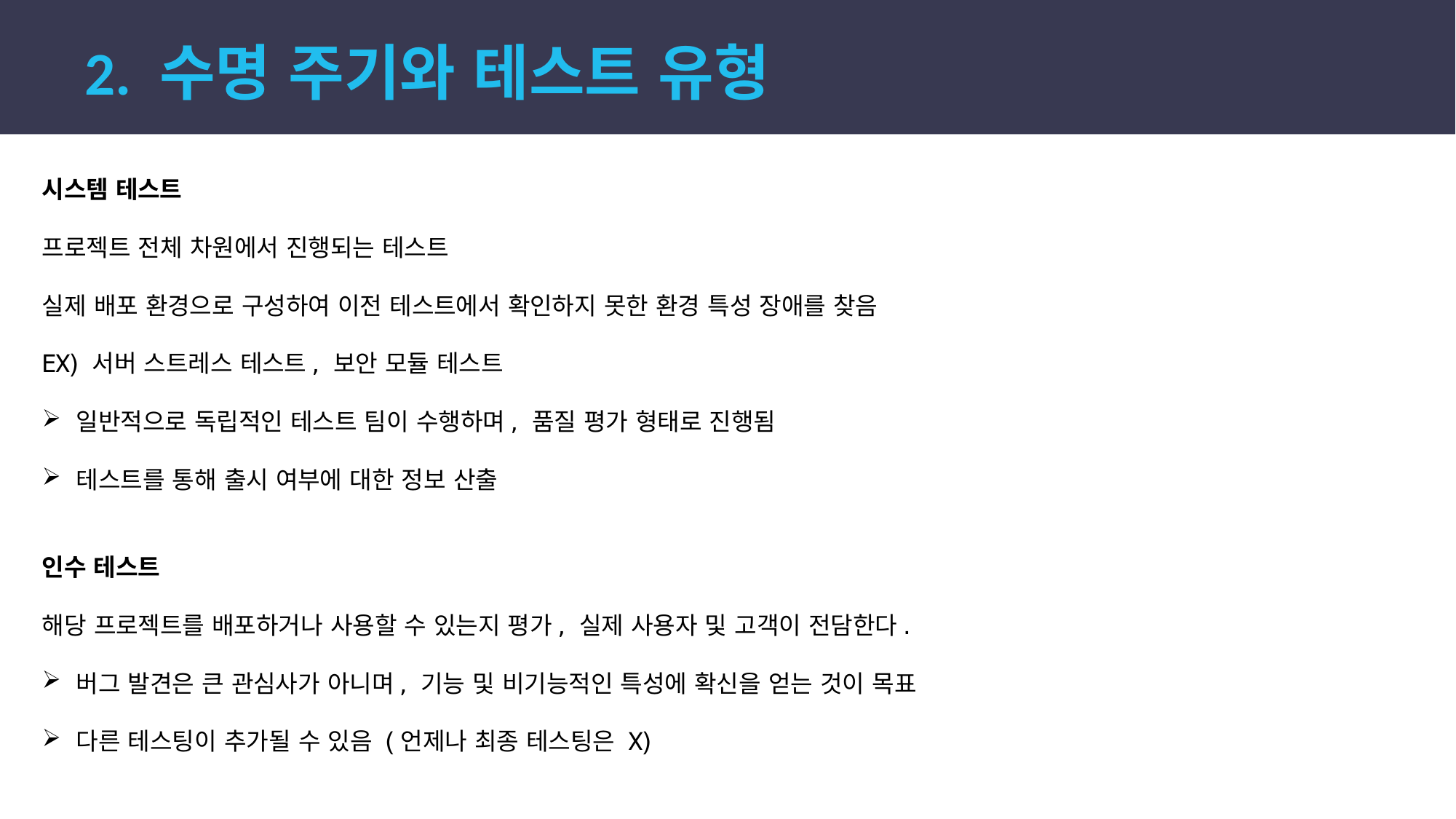

2. 수명 주기와 테스트 유형
시스템 테스트

프로젝트 전체 차원에서 진행되는 테스트

실제 배포 환경으로 구성하여 이전 테스트에서 확인하지 못한 환경 특성 장애를 찾음

EX) 서버 스트레스 테스트, 보안 모듈 테스트

일반적으로 독립적인 테스트 팀이 수행하며, 품질 평가 형태로 진행됨

테스트를 통해 출시 여부에 대한 정보 산출

인수 테스트

해당 프로젝트를 배포하거나 사용할 수 있는지 평가, 실제 사용자 및 고객이 전담한다.

버그 발견은 큰 관심사가 아니며, 기능 및 비기능적인 특성에 확신을 얻는 것이 목표

다른 테스팅이 추가될 수 있음 (언제나 최종 테스팅은 X)